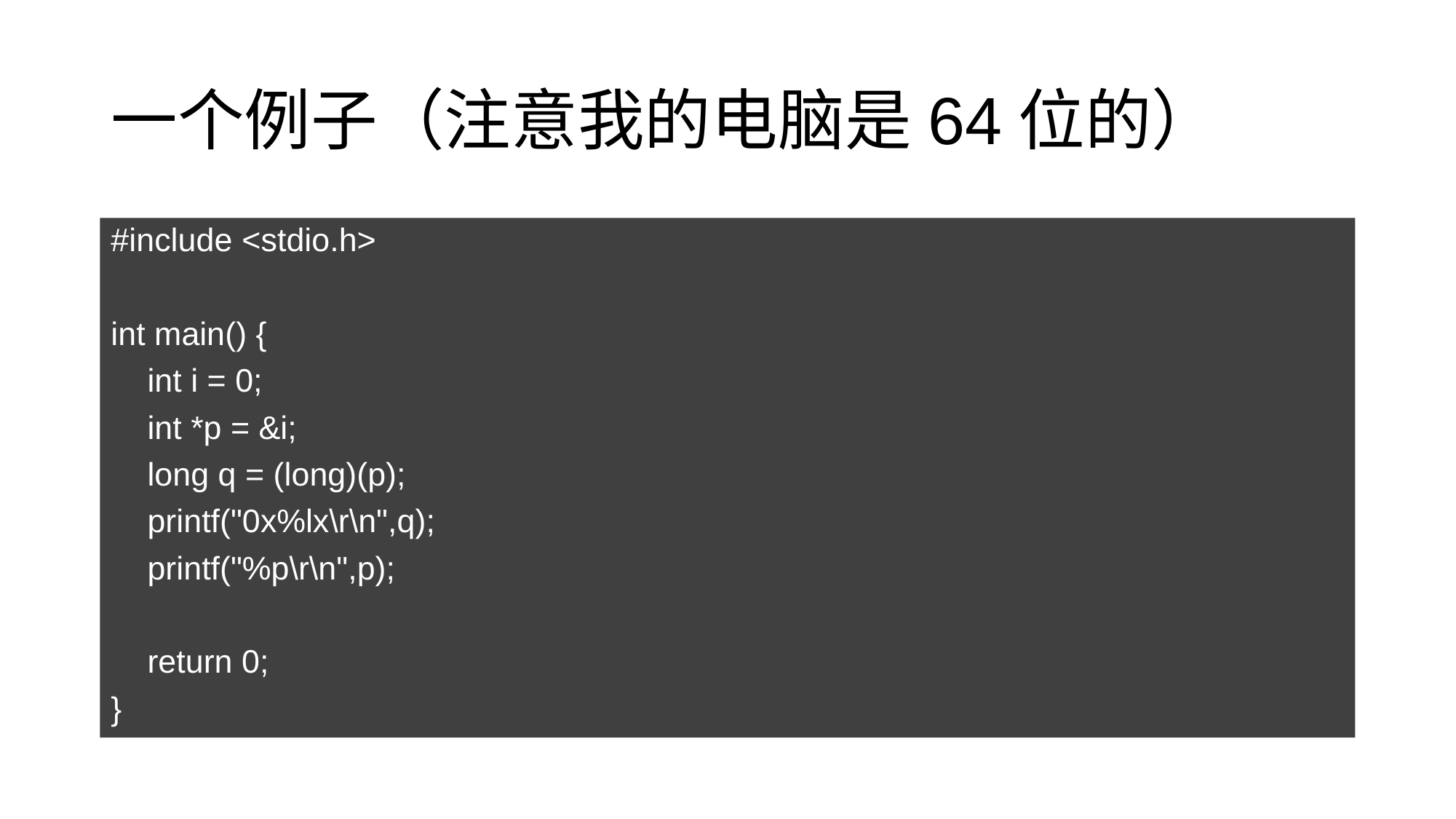

# 一个例子（注意我的电脑是64位的）
#include <stdio.h>

int main() {
    int i = 0;
    int *p = &i;
    long q = (long)(p);
    printf("0x%lx\r\n",q);
    printf("%p\r\n",p);

    return 0;
}